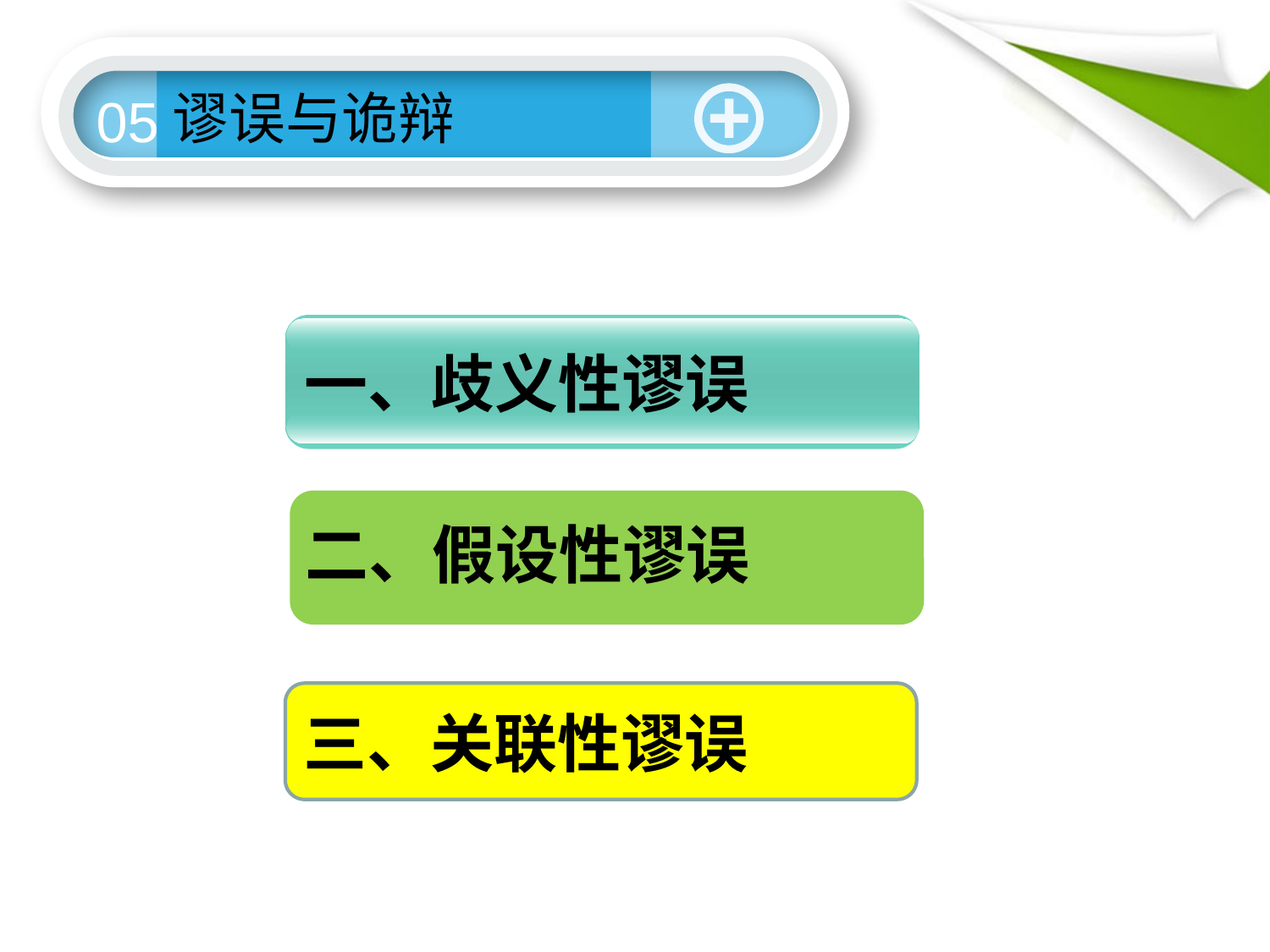

谬误与诡辩
05

一、歧义性谬误

A  —  B
B  —  A

二、假设性谬误
三、关联性谬误